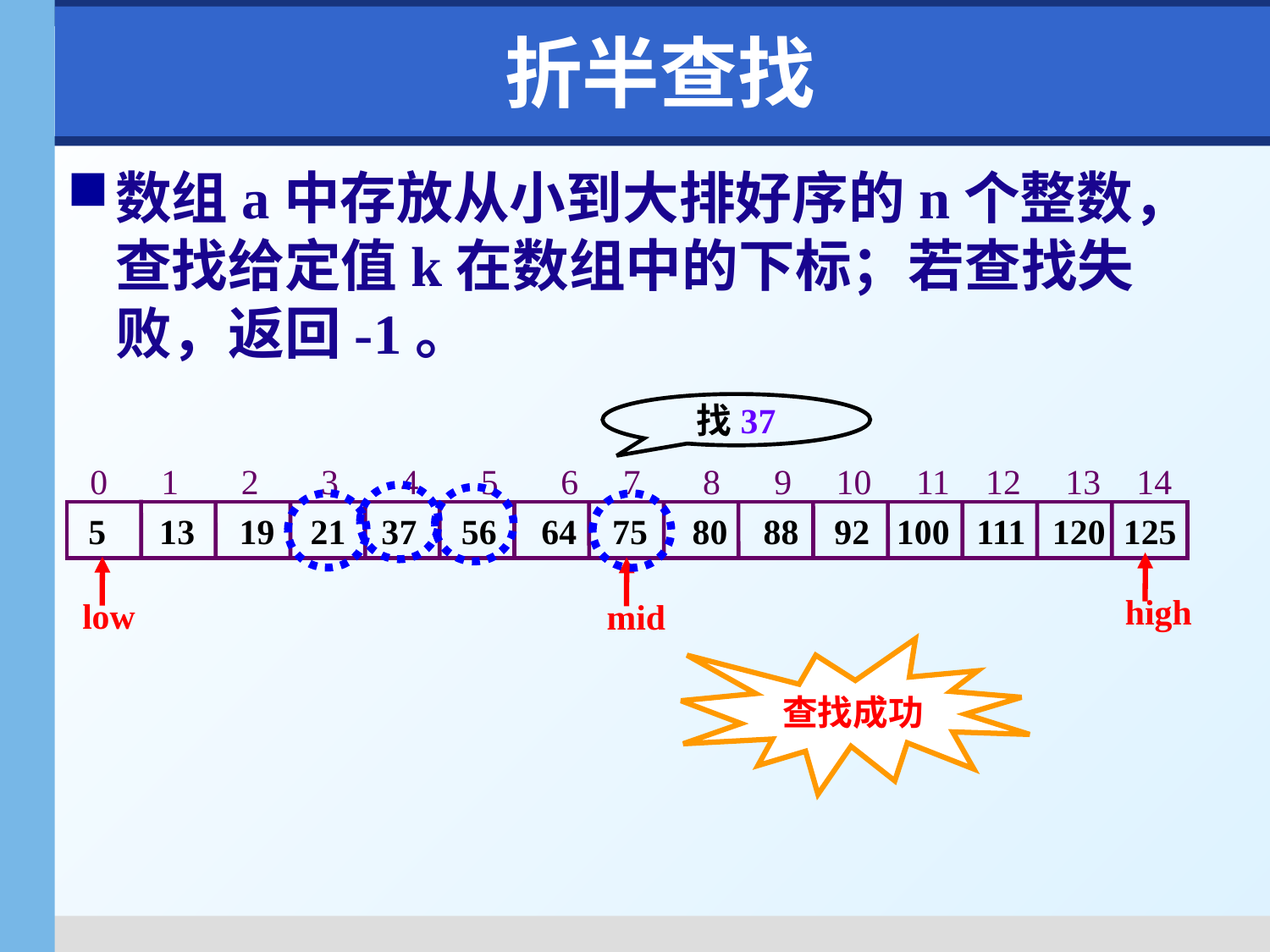

# 折半查找
数组a中存放从小到大排好序的n个整数，查找给定值k在数组中的下标；若查找失败，返回-1。

找37
0      1       2       3       4       5       6     7       8      9     10     11    12     13    14

 5      13     19    21    37     56     64    75     80    88    92   100   111   120  125

high

low

mid
查找成功